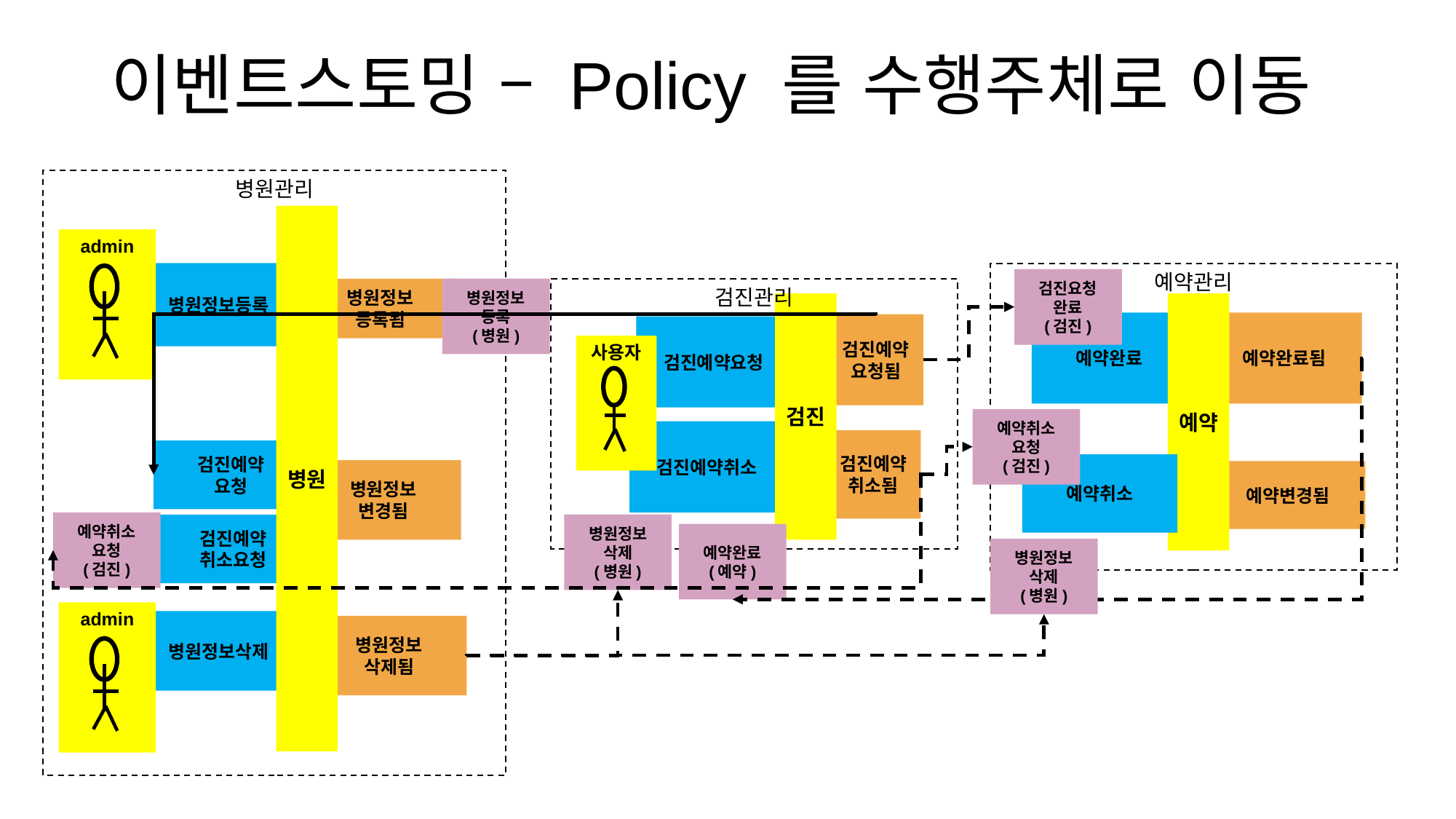

# 이벤트스토밍 – Policy 를 수행주체로 이동
병원관리
병원
admin

병원정보등록
예약관리
검진요청
완료
(검진)
병원정보
등록
(병원)
검진관리
병원정보
등록됨
검진
예약
예약완료됨
예약완료
검진예약
요청됨
검진예약요청
사용자

예약취소
요청
(검진)
검진예약취소
검진예약
취소됨
검진예약
요청
예약취소
병원정보
변경됨
예약변경됨
예약취소
요청
(검진)
병원정보
삭제
(병원)
검진예약
취소요청
예약완료
(예약)
병원정보
삭제
(병원)
admin

병원정보삭제
병원정보
삭제됨